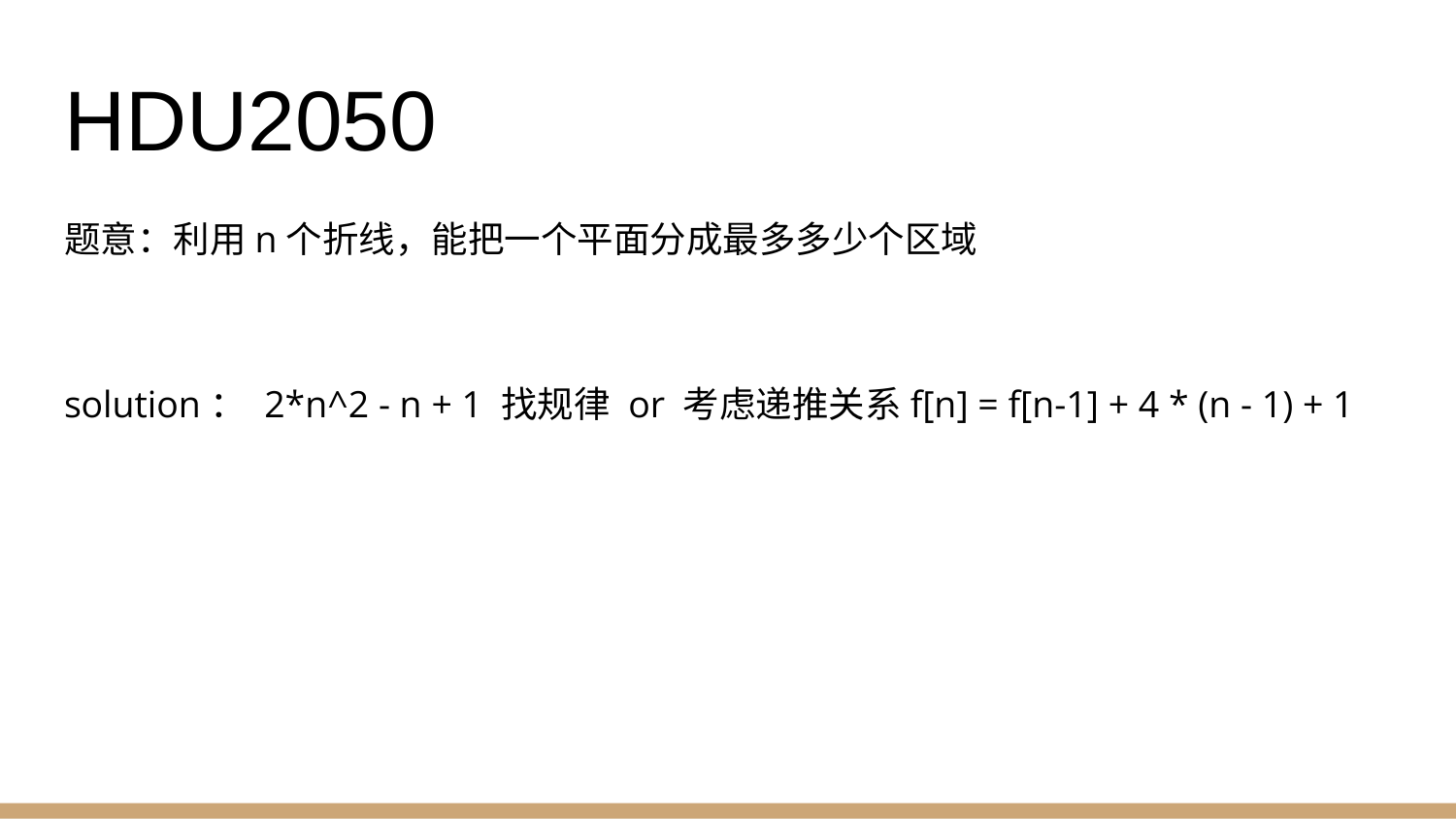

# HDU2050
题意：利用n个折线，能把一个平面分成最多多少个区域

solution： 2*n^2 - n + 1 找规律 or 考虑递推关系f[n] = f[n-1] + 4 * (n - 1) + 1